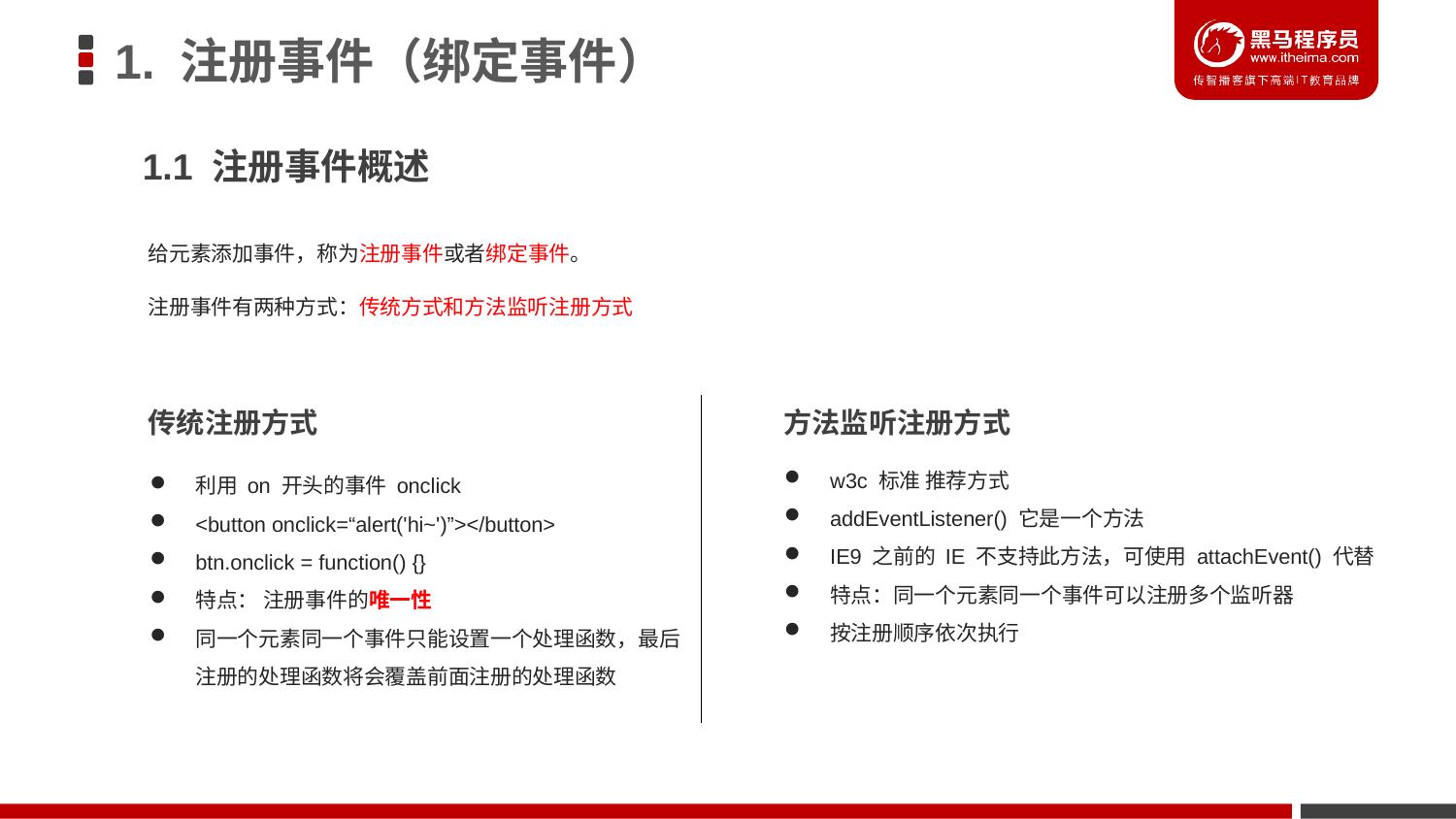

# 1. 注册事件（绑定事件）
1.1 注册事件概述
给元素添加事件，称为注册事件或者绑定事件。
注册事件有两种方式：传统方式和方法监听注册方式
传统注册方式
方法监听注册方式
w3c 标准 推荐方式
addEventListener() 它是一个方法
IE9 之前的 IE 不支持此方法，可使用 attachEvent() 代替
特点：同一个元素同一个事件可以注册多个监听器
按注册顺序依次执行
利用 on 开头的事件 onclick
<button onclick=“alert('hi~')”></button>
btn.onclick = function() {}
特点： 注册事件的唯一性
同一个元素同一个事件只能设置一个处理函数，最后注册的处理函数将会覆盖前面注册的处理函数